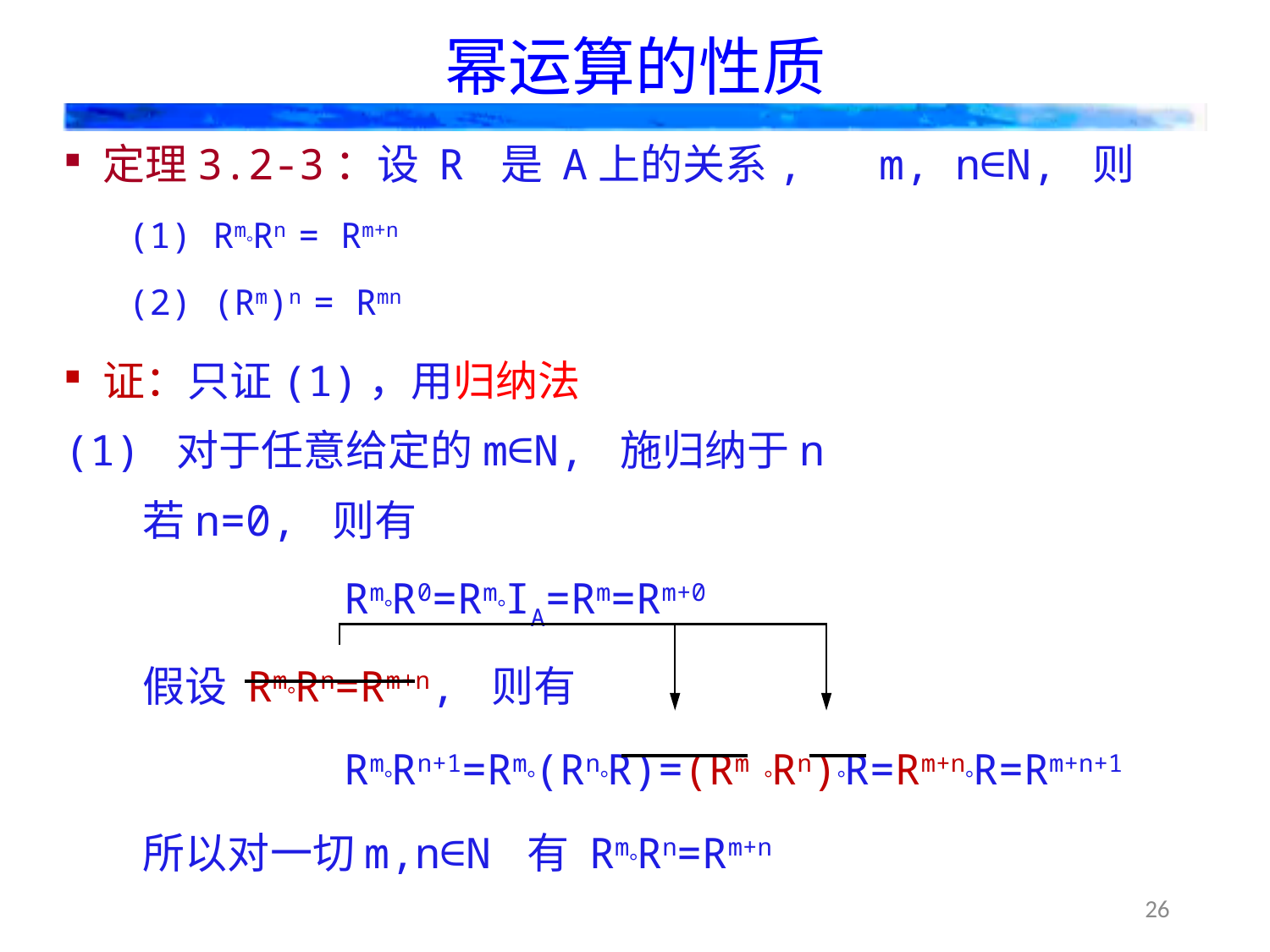

# 幂运算的性质
定理3.2-3：设 R 是 A上的关系,   m, n∈N, 则
(1) Rm°Rn = Rm+n
(2) (Rm)n = Rmn
证：只证(1)，用归纳法
(1) 对于任意给定的m∈N, 施归纳于n
若n=0, 则有
           Rm°R0=Rm°IA=Rm=Rm+0
假设 Rm°Rn=Rm+n, 则有
           Rm°Rn+1=Rm°(Rn°R)=(Rm °Rn)°R=Rm+n°R=Rm+n+1
所以对一切m,n∈N 有 Rm°Rn=Rm+n

26